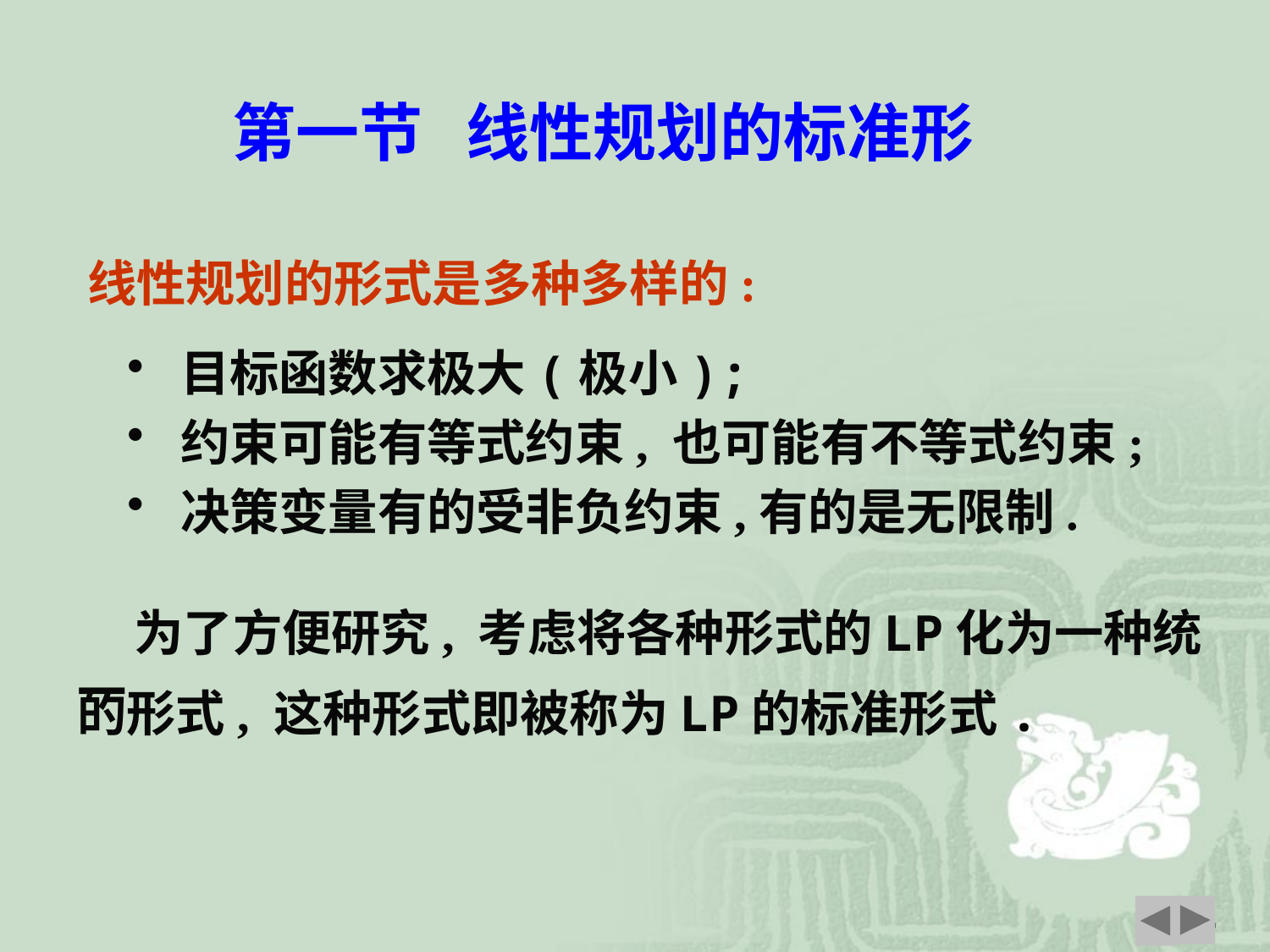

第一节   线性规划的标准形
线性规划的形式是多种多样的:
 目标函数求极大(极小);
 约束可能有等式约束, 也可能有不等式约束;
 决策变量有的受非负约束,有的是无限制.
    为了方便研究, 考虑将各种形式的LP化为一种统一
的形式, 这种形式即被称为LP的标准形式.

4